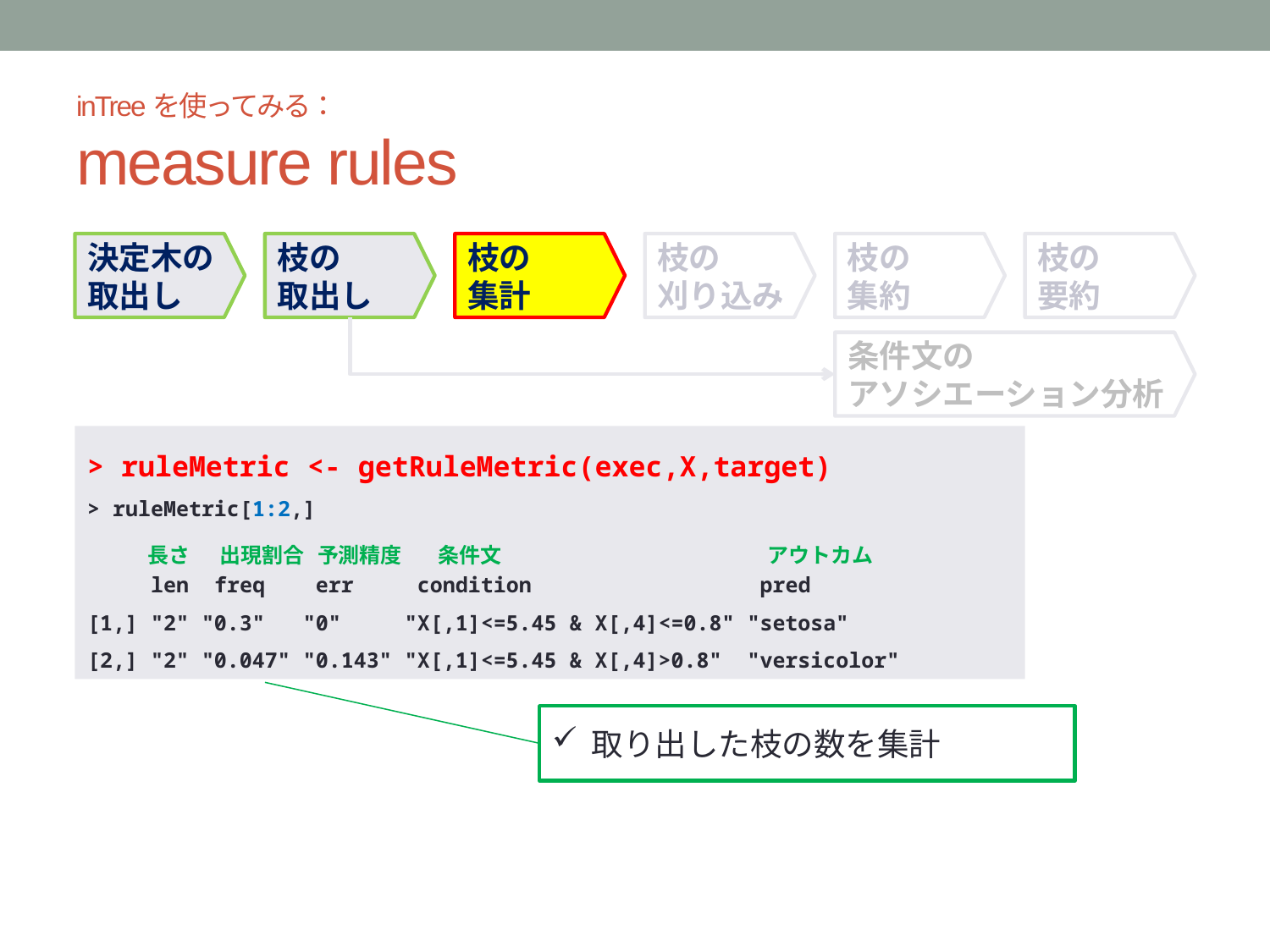

# inTreeを使ってみる： measure rules
決定木の
取出し
枝の
取出し
枝の
集計
枝の
刈り込み
枝の
集約
枝の
要約
条件文の
アソシエーション分析
> ruleMetric <- getRuleMetric(exec,X,target)
> ruleMetric[1:2,]

     len  freq    err     condition                  pred
[1,] "2" "0.3"   "0"     "X[,1]<=5.45 & X[,4]<=0.8" "setosa"
[2,] "2" "0.047" "0.143" "X[,1]<=5.45 & X[,4]>0.8"  "versicolor"
長さ
出現割合
予測精度
条件文
アウトカム
取り出した枝の数を集計